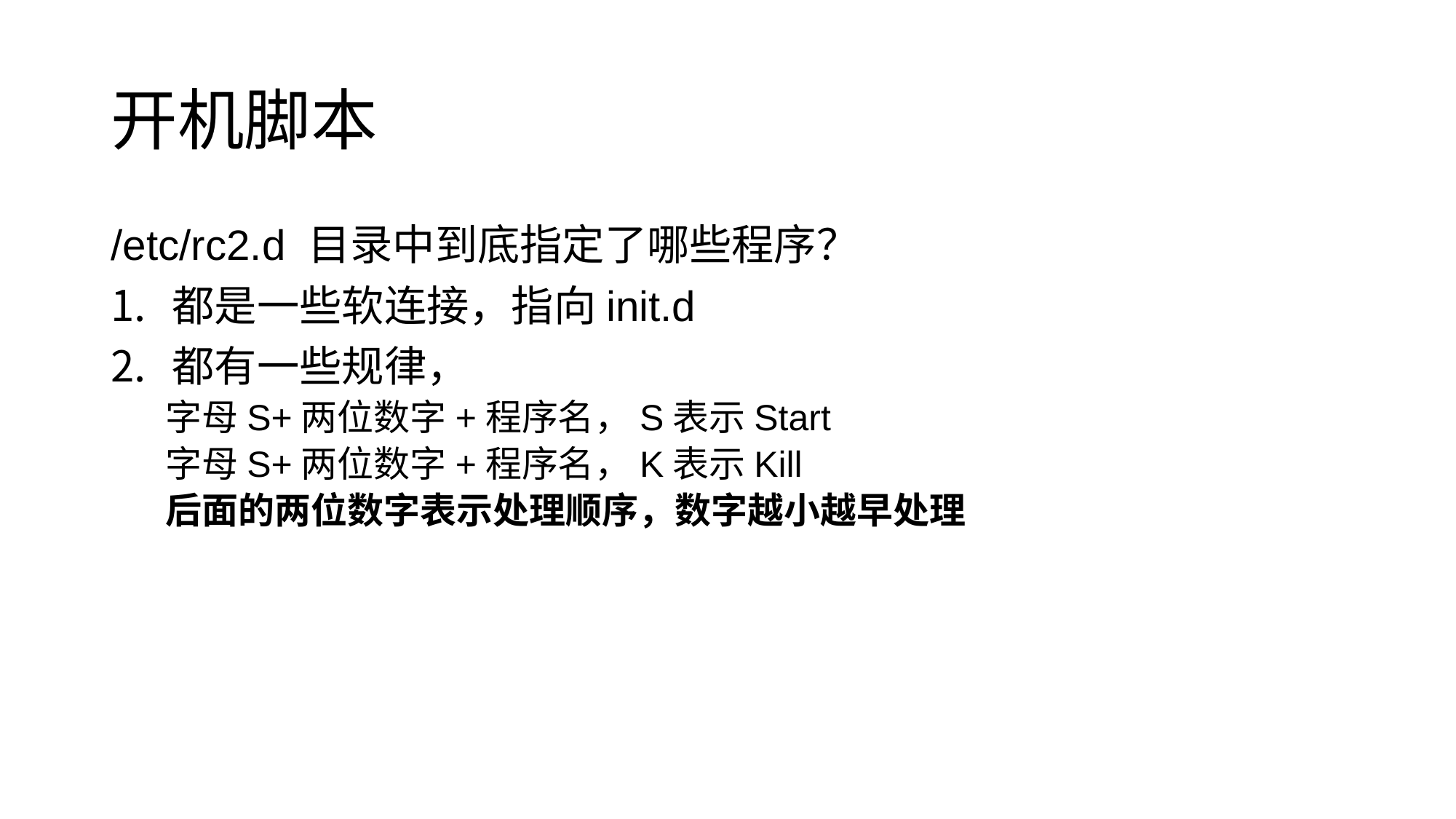

# 开机脚本
/etc/rc2.d 目录中到底指定了哪些程序？
都是一些软连接，指向init.d
都有一些规律，
字母S+两位数字+程序名，S表示Start
字母S+两位数字+程序名，K表示Kill
后面的两位数字表示处理顺序，数字越小越早处理